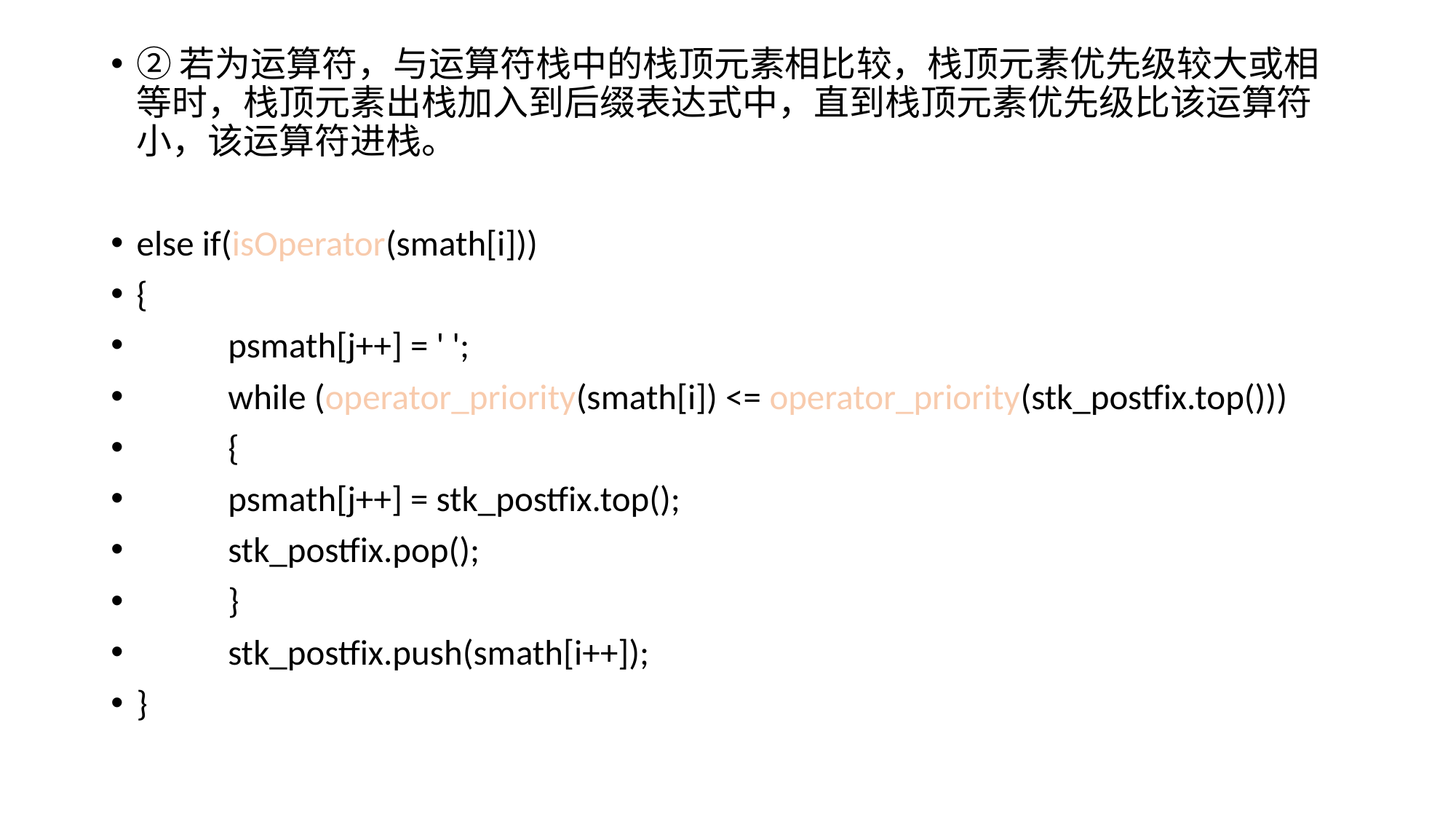

②若为运算符，与运算符栈中的栈顶元素相比较，栈顶元素优先级较大或相等时，栈顶元素出栈加入到后缀表达式中，直到栈顶元素优先级比该运算符小，该运算符进栈。

else if(isOperator(smath[i]))
{
	psmath[j++] = ' ';
	while (operator_priority(smath[i]) <= operator_priority(stk_postfix.top()))
	{
		psmath[j++] = stk_postfix.top();
		stk_postfix.pop();
	}
	stk_postfix.push(smath[i++]);
}